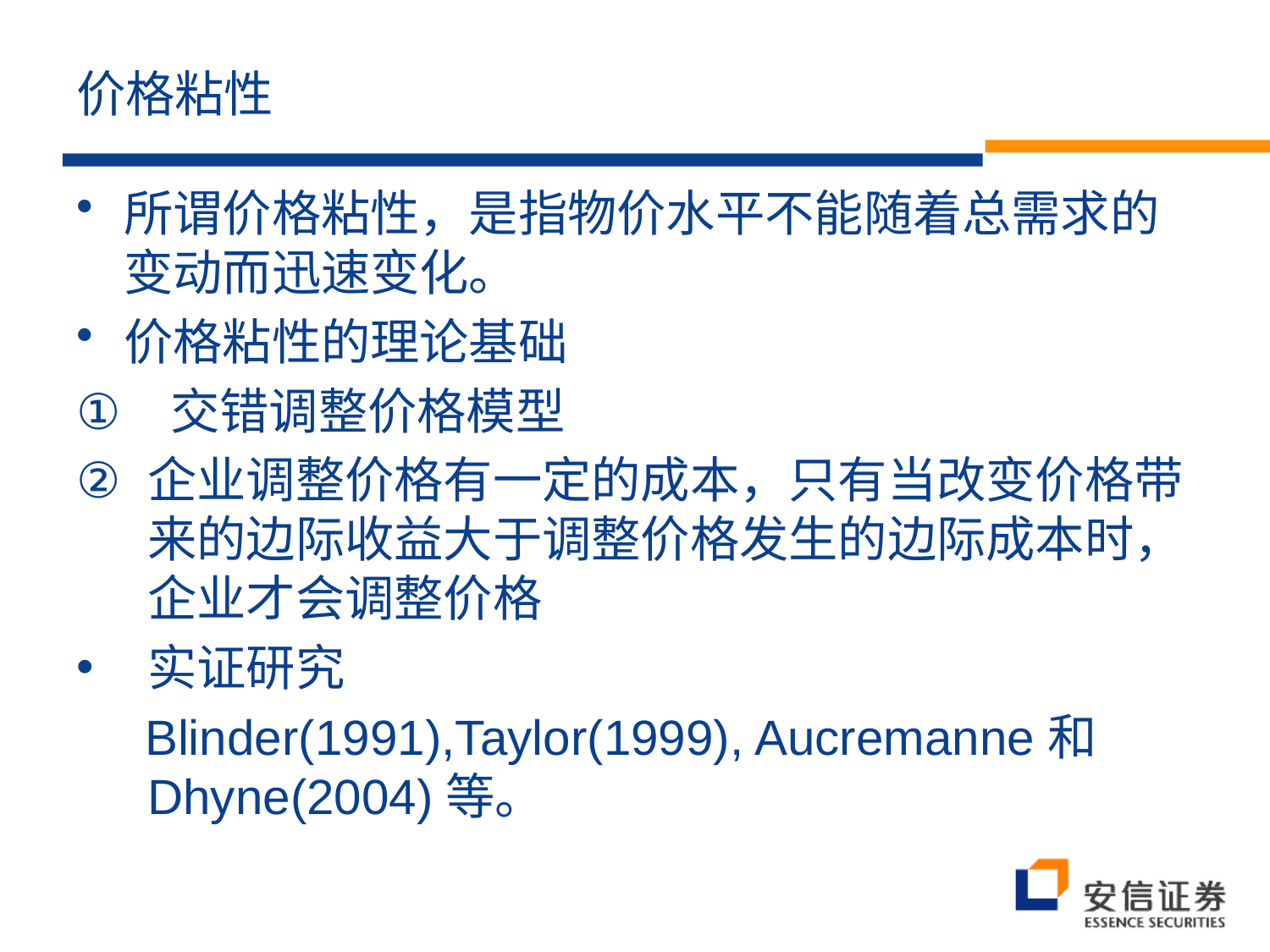

# 价格粘性
所谓价格粘性，是指物价水平不能随着总需求的变动而迅速变化。
价格粘性的理论基础
 交错调整价格模型
企业调整价格有一定的成本，只有当改变价格带来的边际收益大于调整价格发生的边际成本时，企业才会调整价格
实证研究
     Blinder(1991),Taylor(1999), Aucremanne和Dhyne(2004)等。